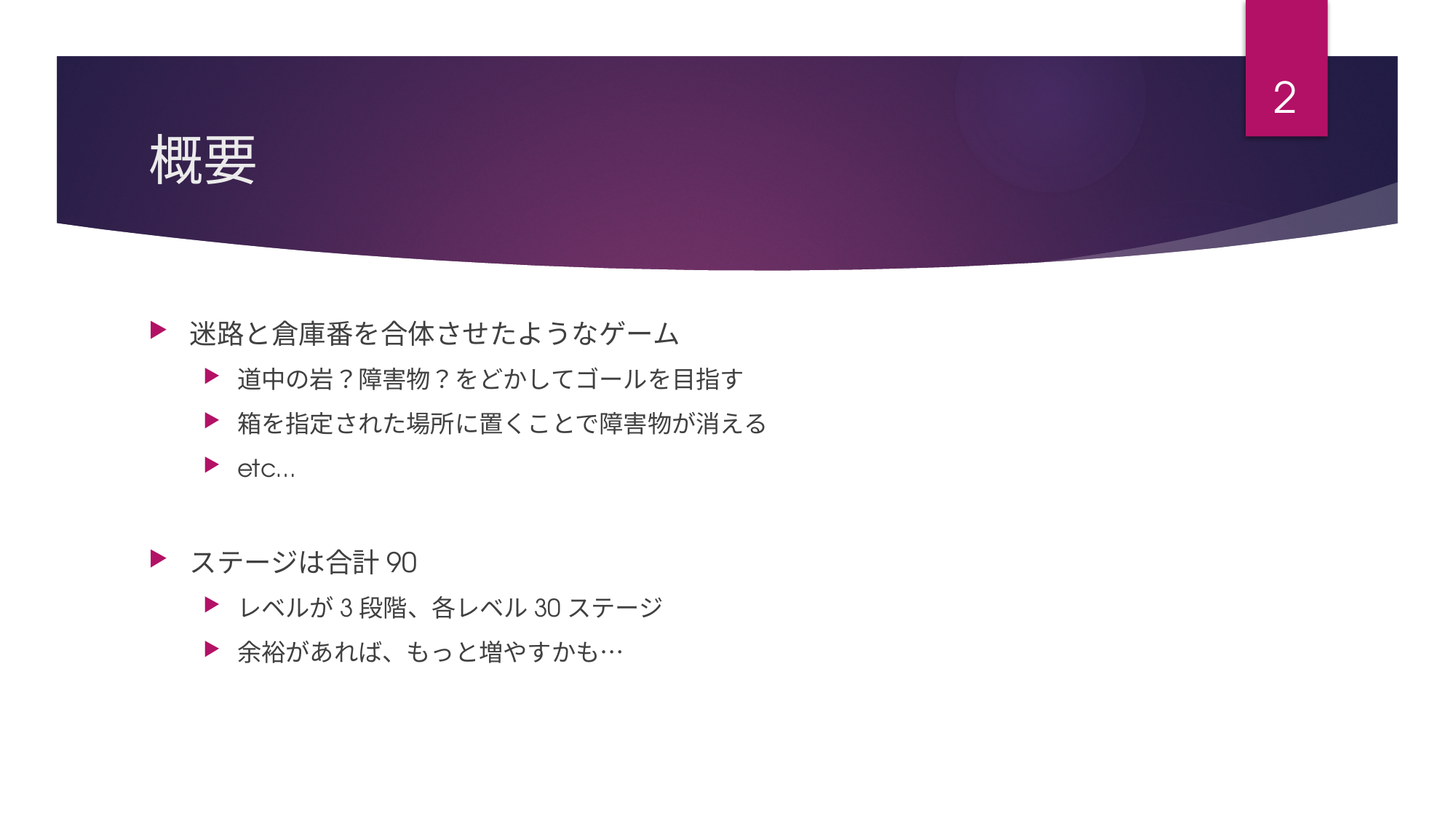

2
# 概要
迷路と倉庫番を合体させたようなゲーム
道中の岩？障害物？をどかしてゴールを目指す
箱を指定された場所に置くことで障害物が消える
etc…

ステージは合計90
レベルが3段階、各レベル30ステージ
余裕があれば、もっと増やすかも…